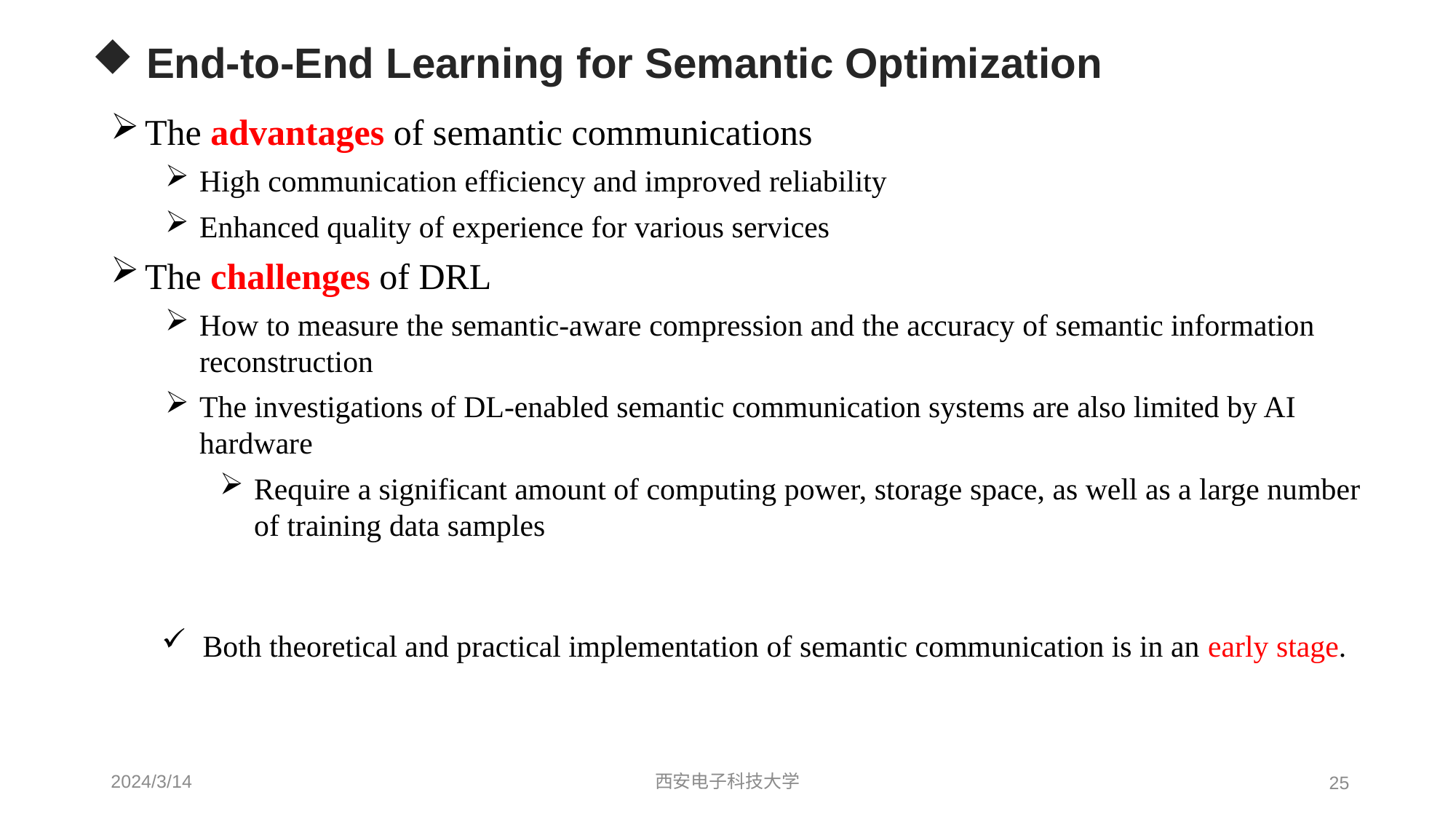

End-to-End Learning for Semantic Optimization
The advantages of semantic communications
High communication efficiency and improved reliability
Enhanced quality of experience for various services
The challenges of DRL
How to measure the semantic-aware compression and the accuracy of semantic information reconstruction
The investigations of DL-enabled semantic communication systems are also limited by AI hardware
Require a significant amount of computing power, storage space, as well as a large number of training data samples

Both theoretical and practical implementation of semantic communication is in an early stage.
2024/3/14
西安电子科技大学
25